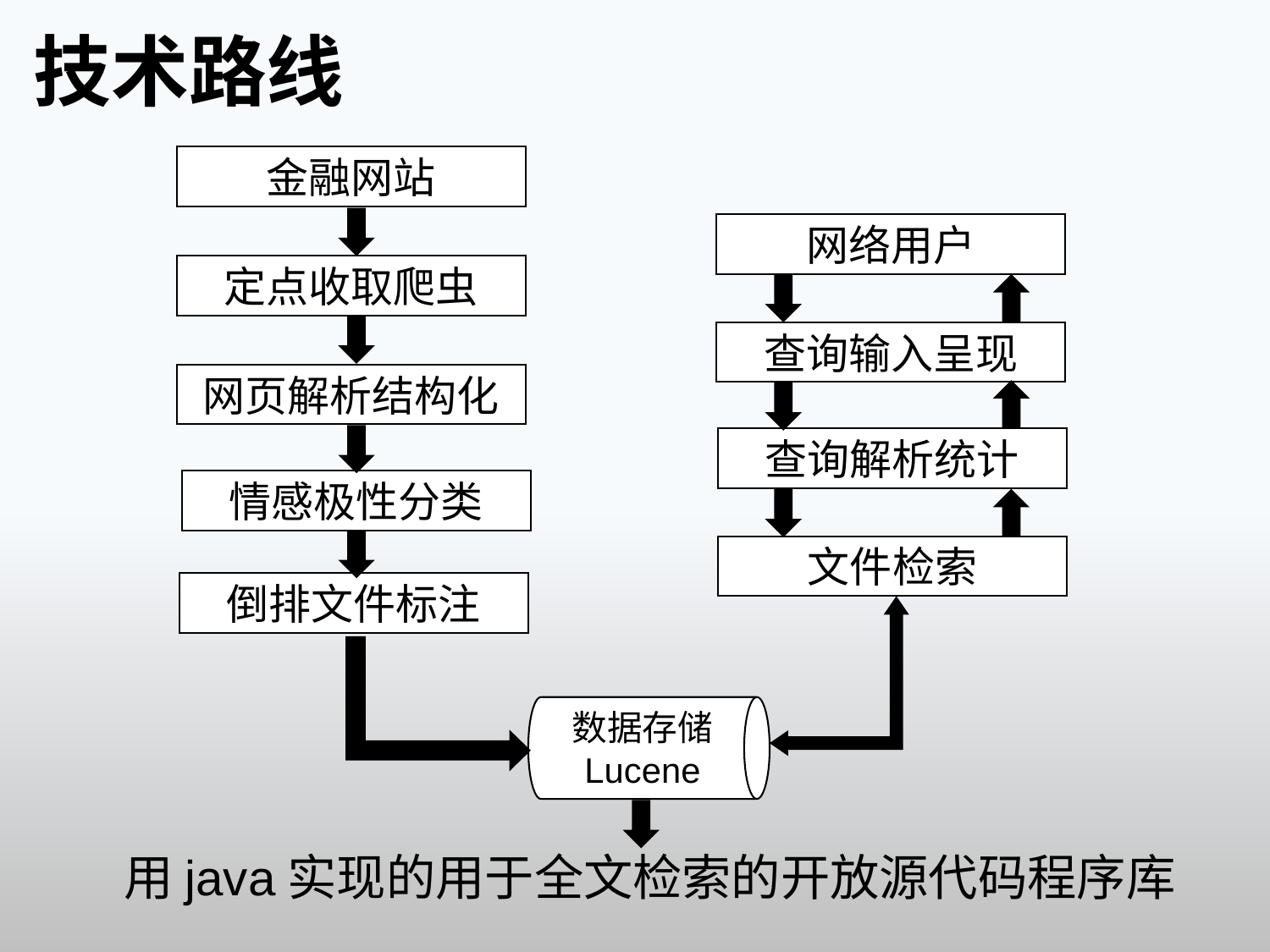

技术路线
金融网站

网络用户
定点收取爬虫

查询输入呈现
网页解析结构化

查询解析统计
情感极性分类

文件检索
倒排文件标注

数据存储 Lucene

用java实现的用于全文检索的开放源代码程序库